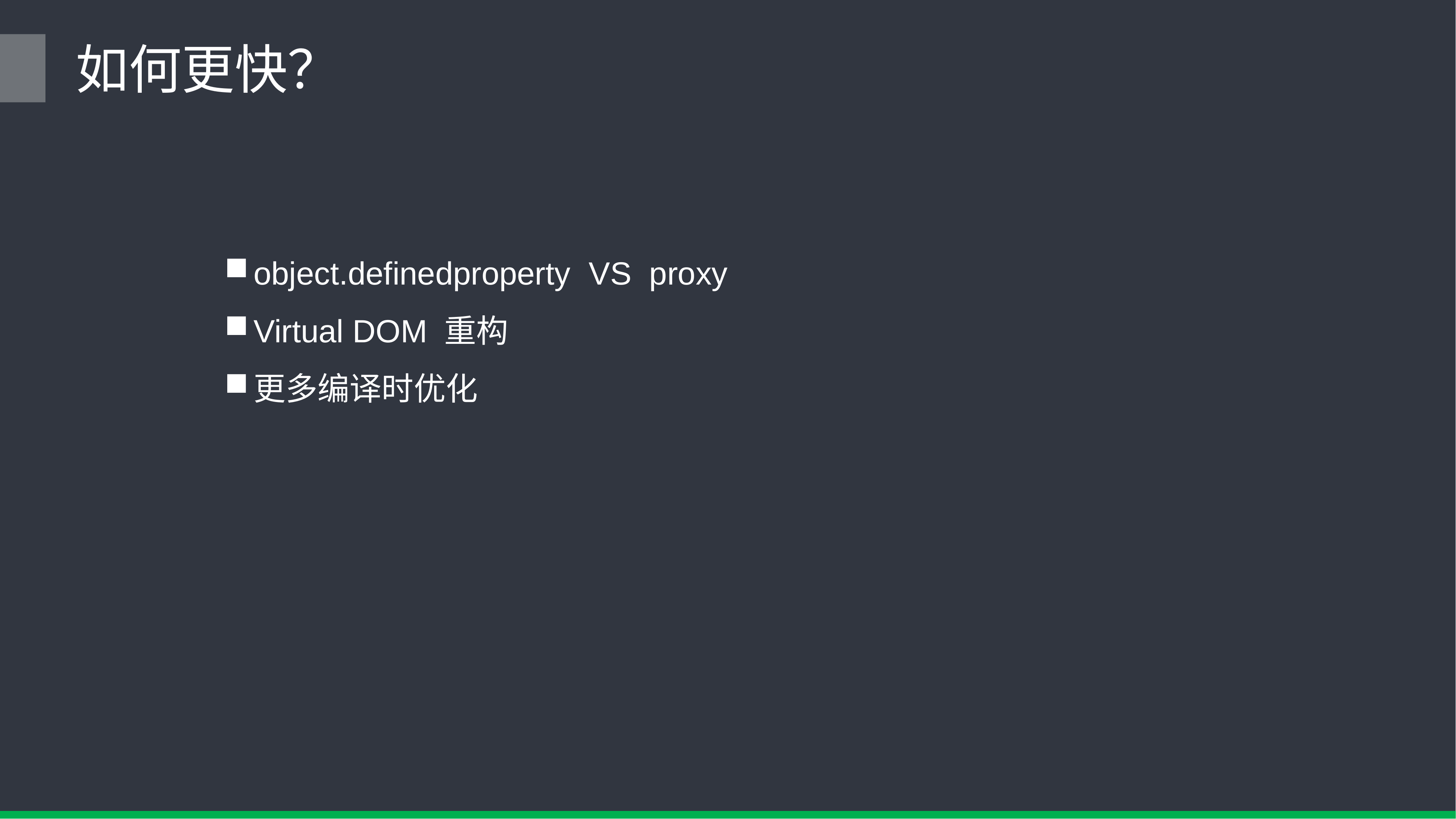

# 如何更快？
object.definedproperty  VS  proxy
Virtual DOM 重构
更多编译时优化